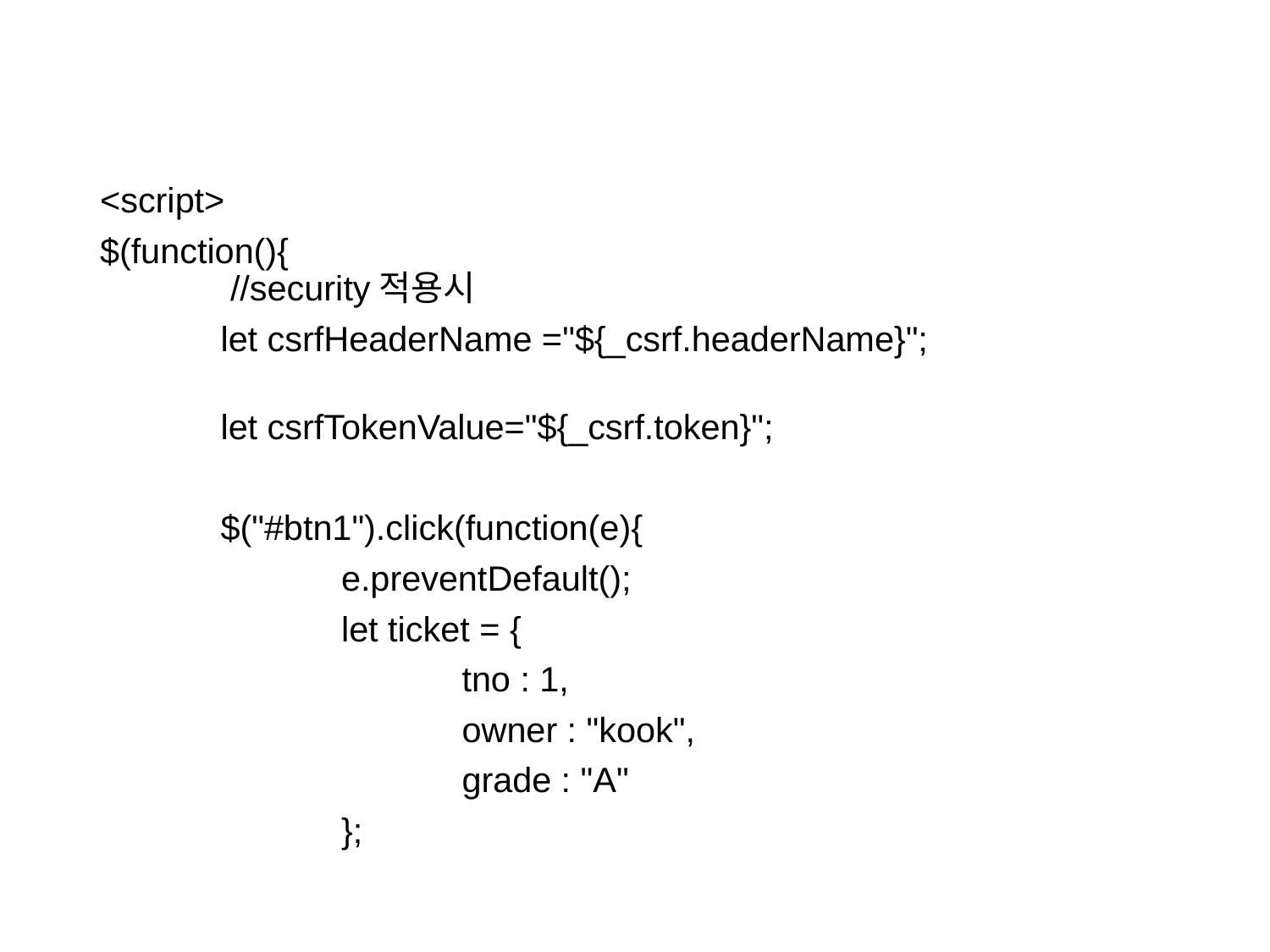

<script>
$(function(){
	 //security적용시
	let csrfHeaderName ="${_csrf.headerName}";
	let csrfTokenValue="${_csrf.token}";

	$("#btn1").click(function(e){
		e.preventDefault();
		let ticket = {
			tno : 1,
			owner : "kook",
			grade : "A"
		};